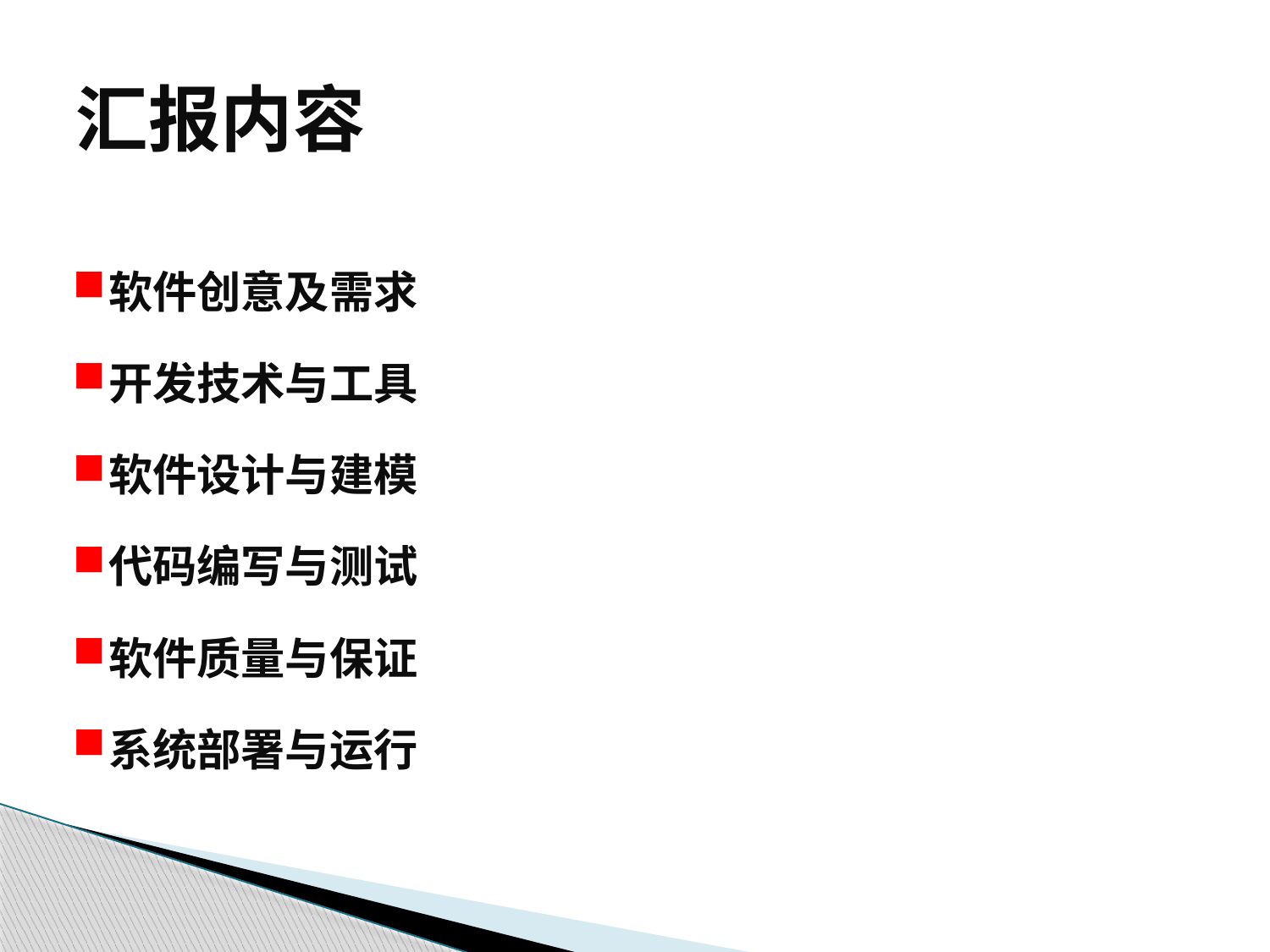

# 汇报内容
软件创意及需求
开发技术与工具
软件设计与建模
代码编写与测试
软件质量与保证
系统部署与运行